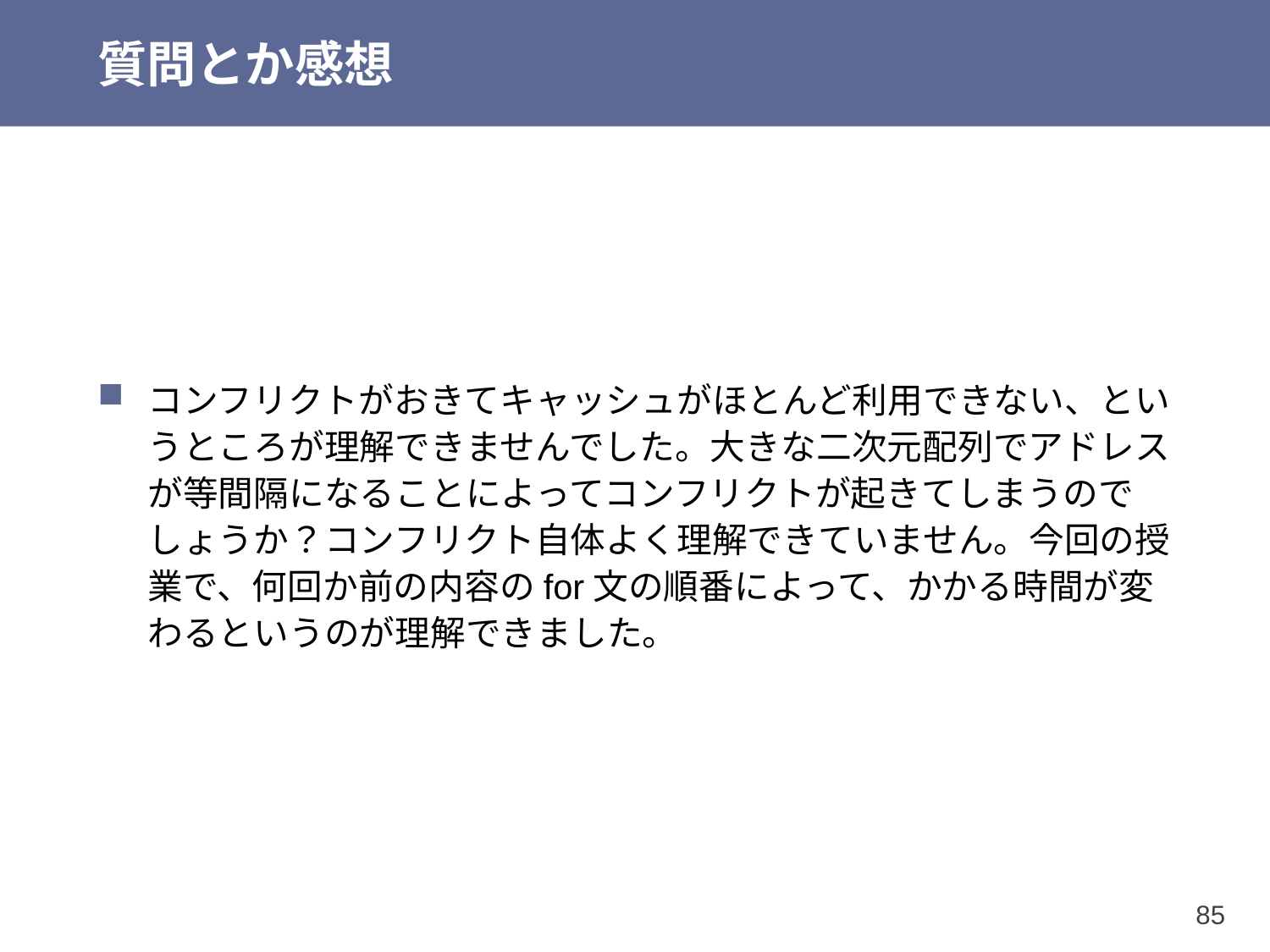

# 質問とか感想
コンフリクトがおきてキャッシュがほとんど利用できない、というところが理解できませんでした。大きな二次元配列でアドレスが等間隔になることによってコンフリクトが起きてしまうのでしょうか？コンフリクト自体よく理解できていません。今回の授業で、何回か前の内容のfor文の順番によって、かかる時間が変わるというのが理解できました。